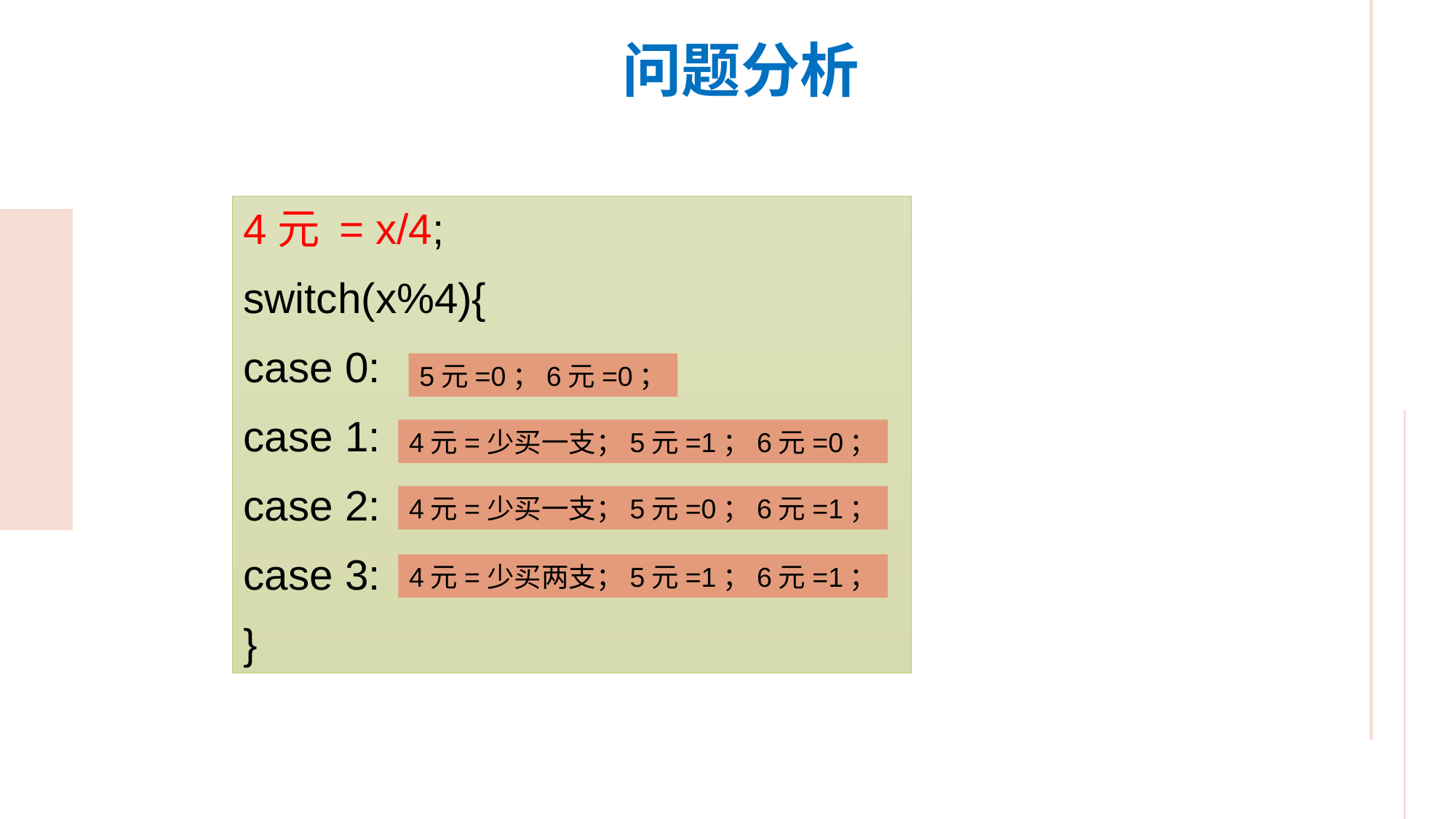

问题分析
4元 = x/4;
switch(x%4){
case 0:
case 1:
case 2:
case 3:
}
5元=0；6元=0；
4元=少买一支；5元=1；6元=0；
4元=少买一支；5元=0；6元=1；
4元=少买两支；5元=1；6元=1；